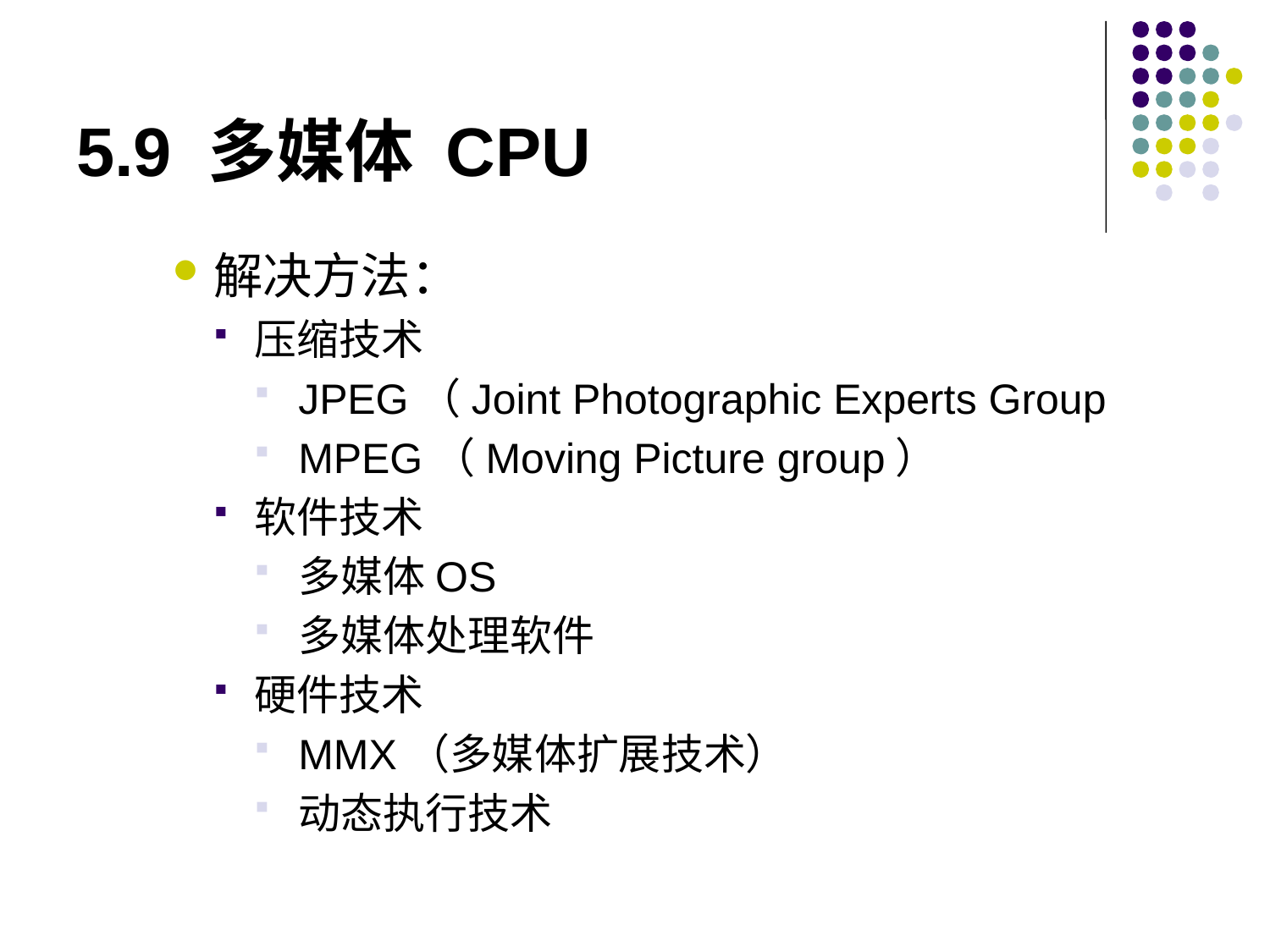

# 5.9 多媒体 CPU
解决方法：
压缩技术
JPEG（Joint Photographic Experts Group
MPEG（Moving Picture group）
软件技术
多媒体OS
多媒体处理软件
硬件技术
MMX（多媒体扩展技术）
动态执行技术
41